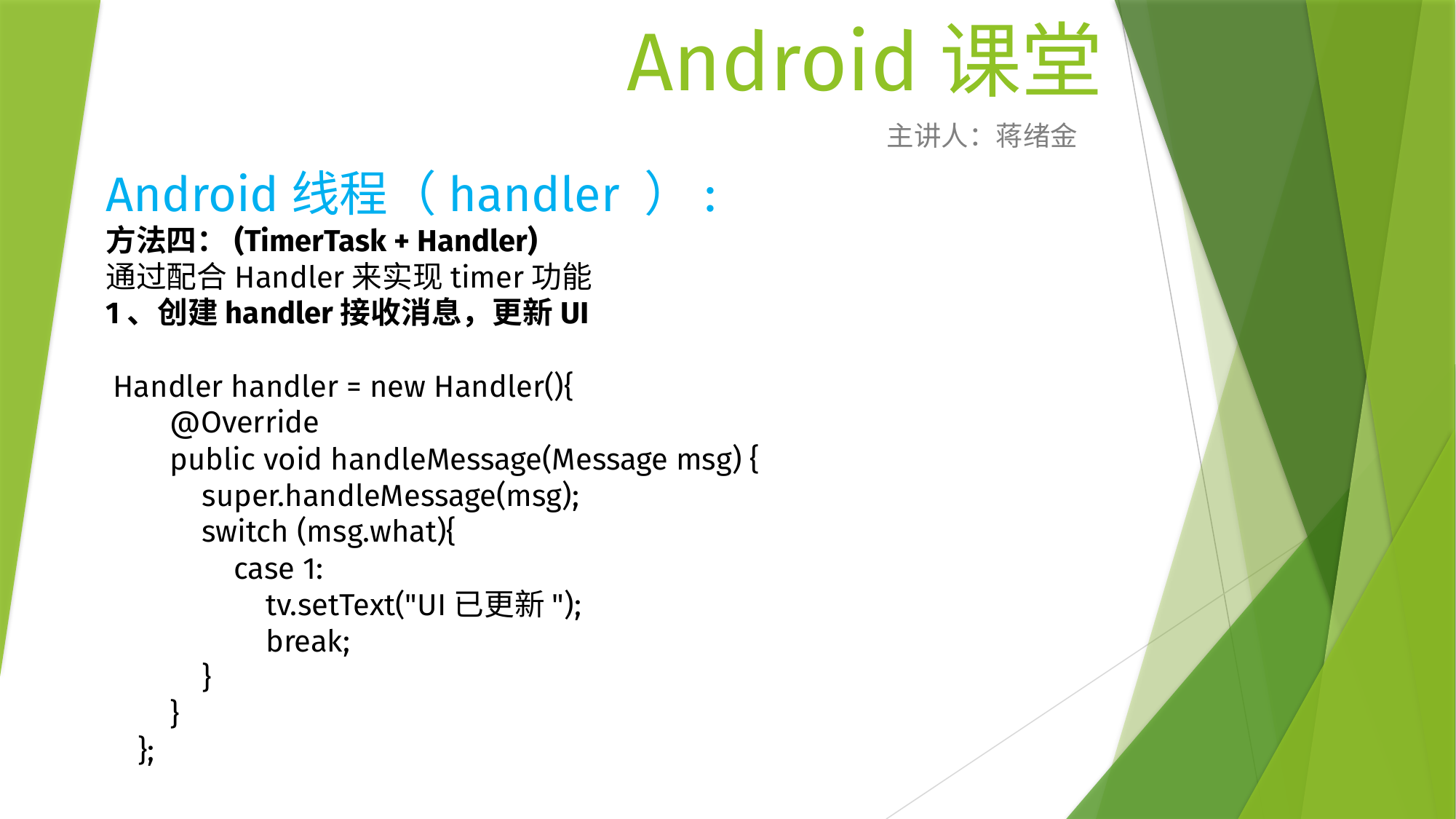

# Android课堂
主讲人：蒋绪金
Android线程（handler ）:
方法四：(TimerTask + Handler)
通过配合Handler来实现timer功能
1、创建handler接收消息，更新UI

 Handler handler = new Handler(){
        @Override
        public void handleMessage(Message msg) {
            super.handleMessage(msg);
            switch (msg.what){
                case 1:
                    tv.setText("UI已更新");
                    break;
            }
        }
    };